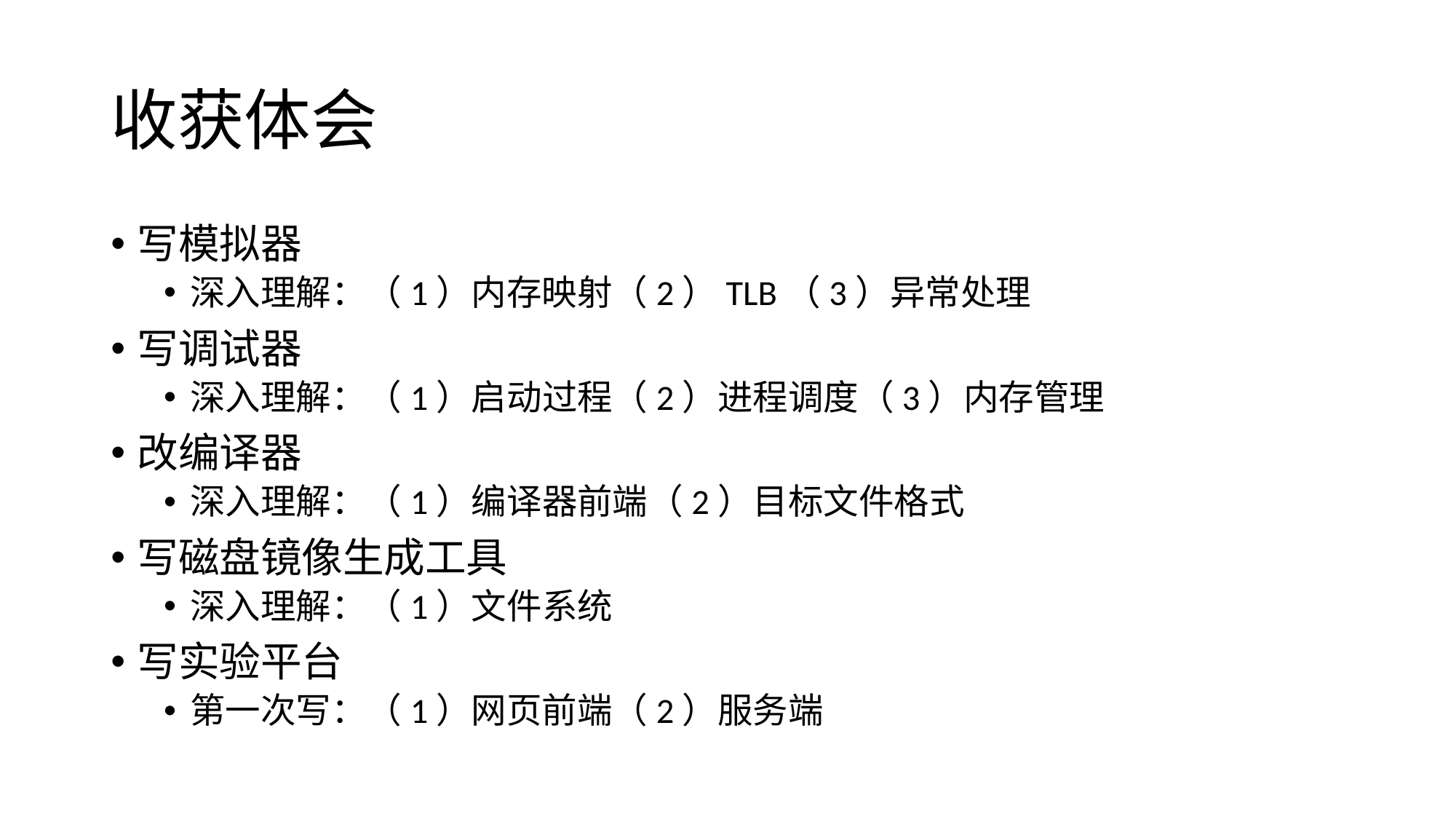

# 收获体会
写模拟器
深入理解：（1）内存映射（2）TLB（3）异常处理
写调试器
深入理解：（1）启动过程（2）进程调度（3）内存管理
改编译器
深入理解：（1）编译器前端（2）目标文件格式
写磁盘镜像生成工具
深入理解：（1）文件系统
写实验平台
第一次写：（1）网页前端（2）服务端